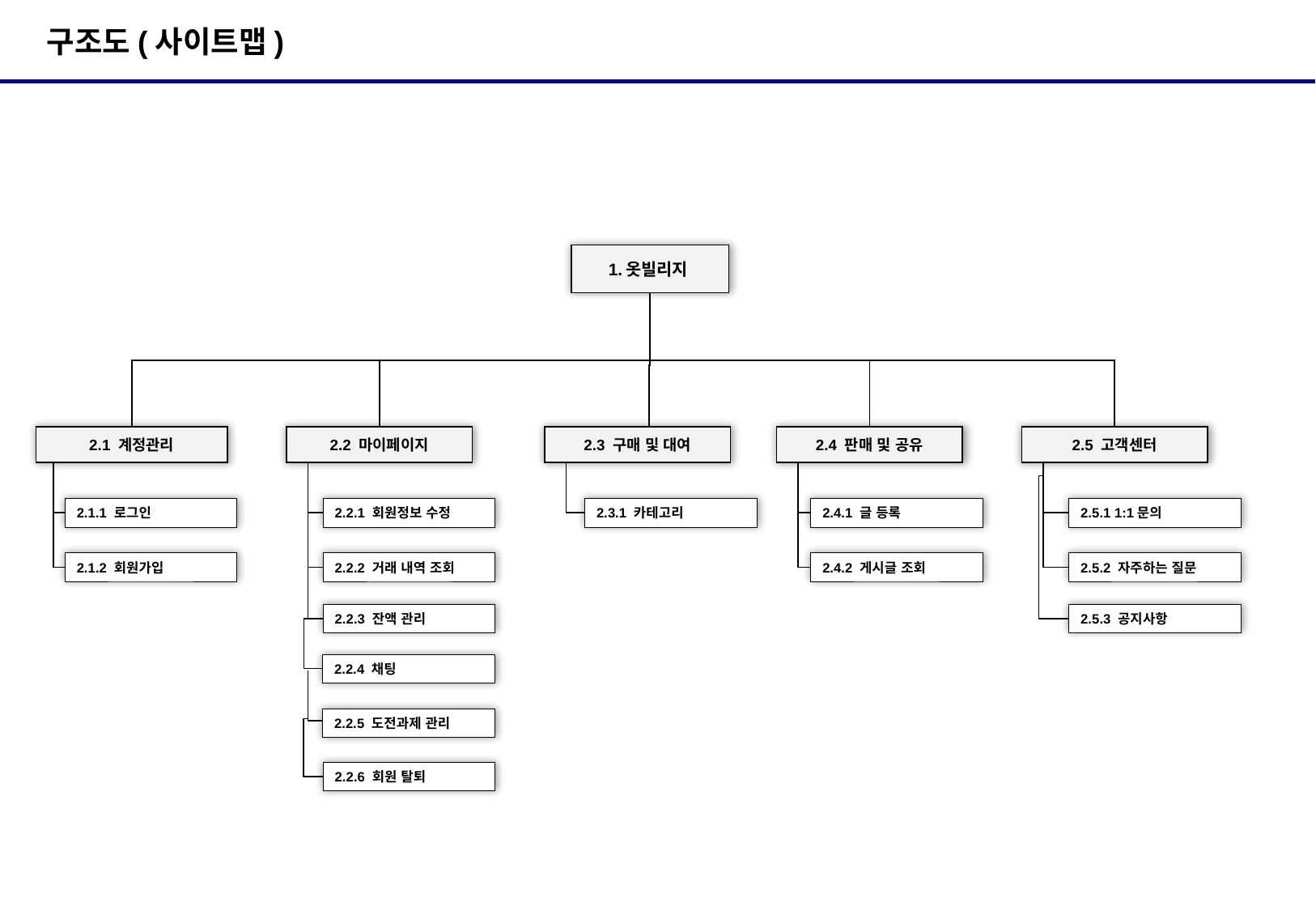

# 구조도(사이트맵)
 1.옷빌리지
2.1 계정관리

2.2 마이페이지

2.3 구매 및 대여

2.4 판매 및 공유

2.5 고객센터

2.1.1 로그인
2.2.1 회원정보 수정
2.3.1 카테고리
2.4.1 글 등록
2.5.1 1:1문의
2.1.2 회원가입
2.2.2 거래 내역 조회
2.4.2 게시글 조회
2.5.2 자주하는 질문
2.5.3 공지사항
2.2.3 잔액 관리
2.2.4 채팅
2.2.5 도전과제 관리
2.2.6 회원 탈퇴